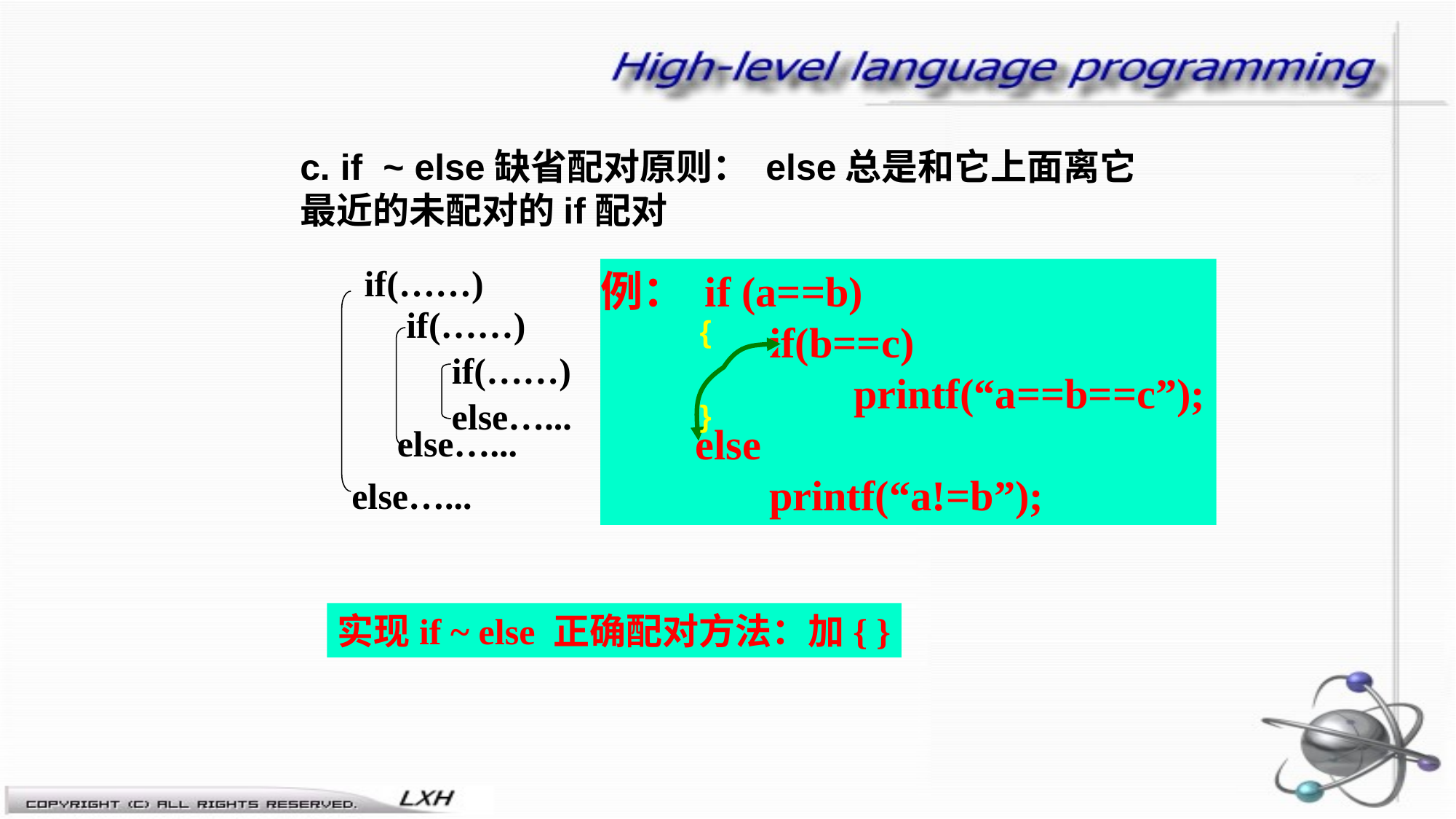

c. if  ~ else缺省配对原则： else总是和它上面离它最近的未配对的if配对
if(……)

if(……)

if(……)

else…...
else…...
else…...
例： if (a==b)
                if(b==c)
                        printf(“a==b==c”);
         else
                printf(“a!=b”);
{

}

实现if ~ else 正确配对方法：加{ }